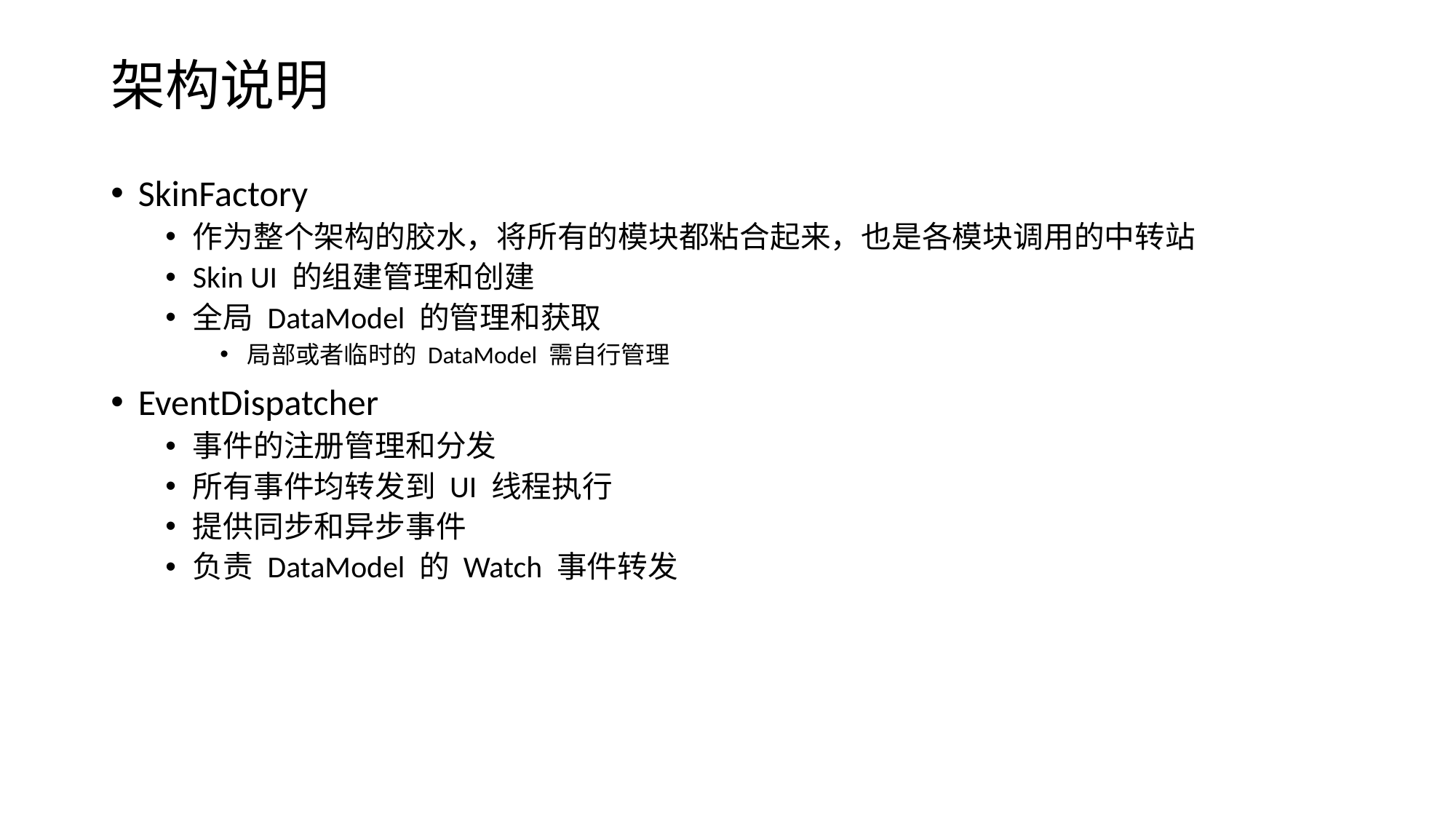

# 架构说明
SkinFactory
作为整个架构的胶水，将所有的模块都粘合起来，也是各模块调用的中转站
Skin UI 的组建管理和创建
全局 DataModel 的管理和获取
局部或者临时的 DataModel 需自行管理
EventDispatcher
事件的注册管理和分发
所有事件均转发到 UI 线程执行
提供同步和异步事件
负责 DataModel 的 Watch 事件转发